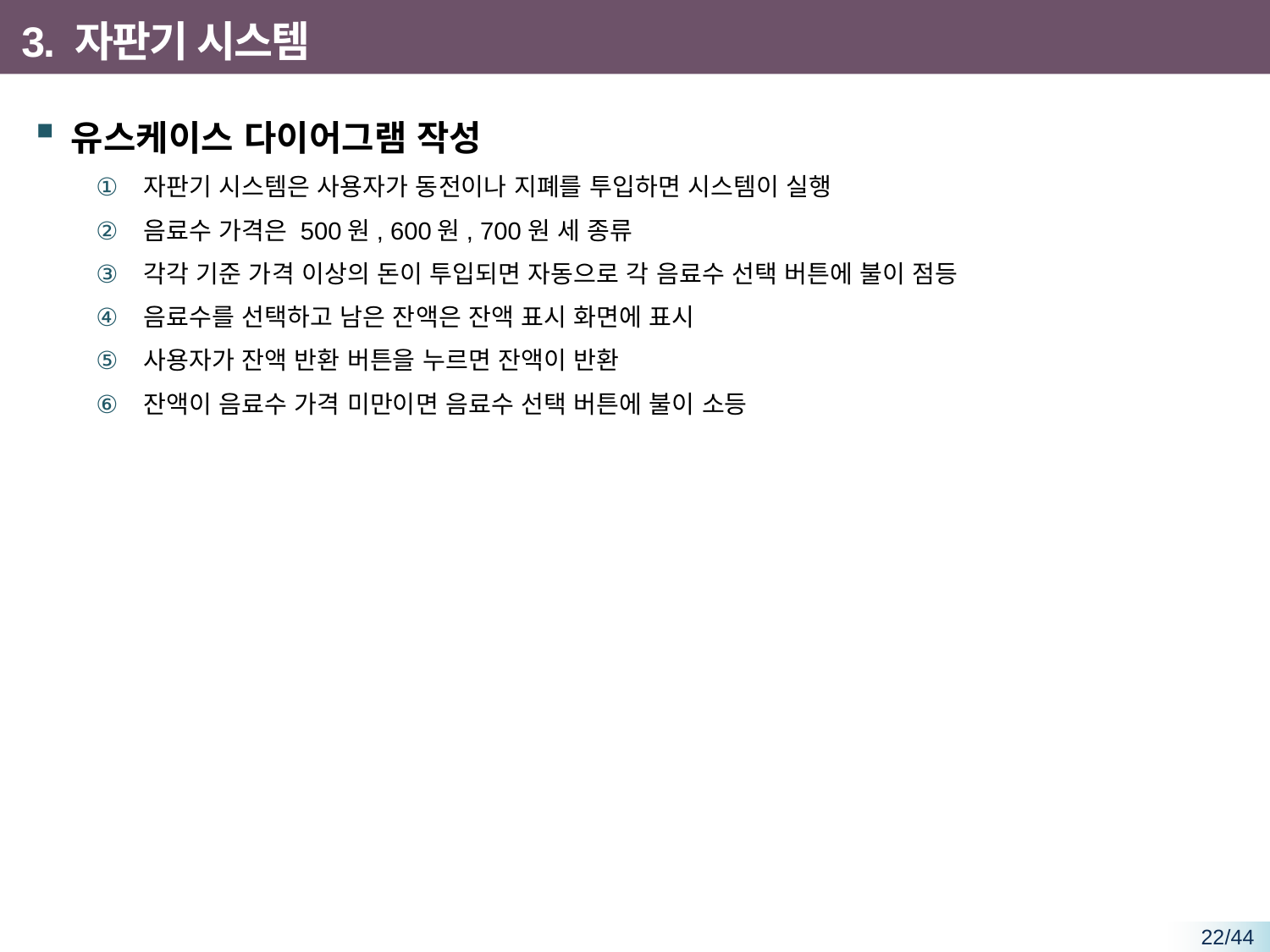

# 3. 자판기 시스템
유스케이스 다이어그램 작성
자판기 시스템은 사용자가 동전이나 지폐를 투입하면 시스템이 실행
음료수 가격은 500원, 600원, 700원 세 종류
각각 기준 가격 이상의 돈이 투입되면 자동으로 각 음료수 선택 버튼에 불이 점등
음료수를 선택하고 남은 잔액은 잔액 표시 화면에 표시
사용자가 잔액 반환 버튼을 누르면 잔액이 반환
잔액이 음료수 가격 미만이면 음료수 선택 버튼에 불이 소등